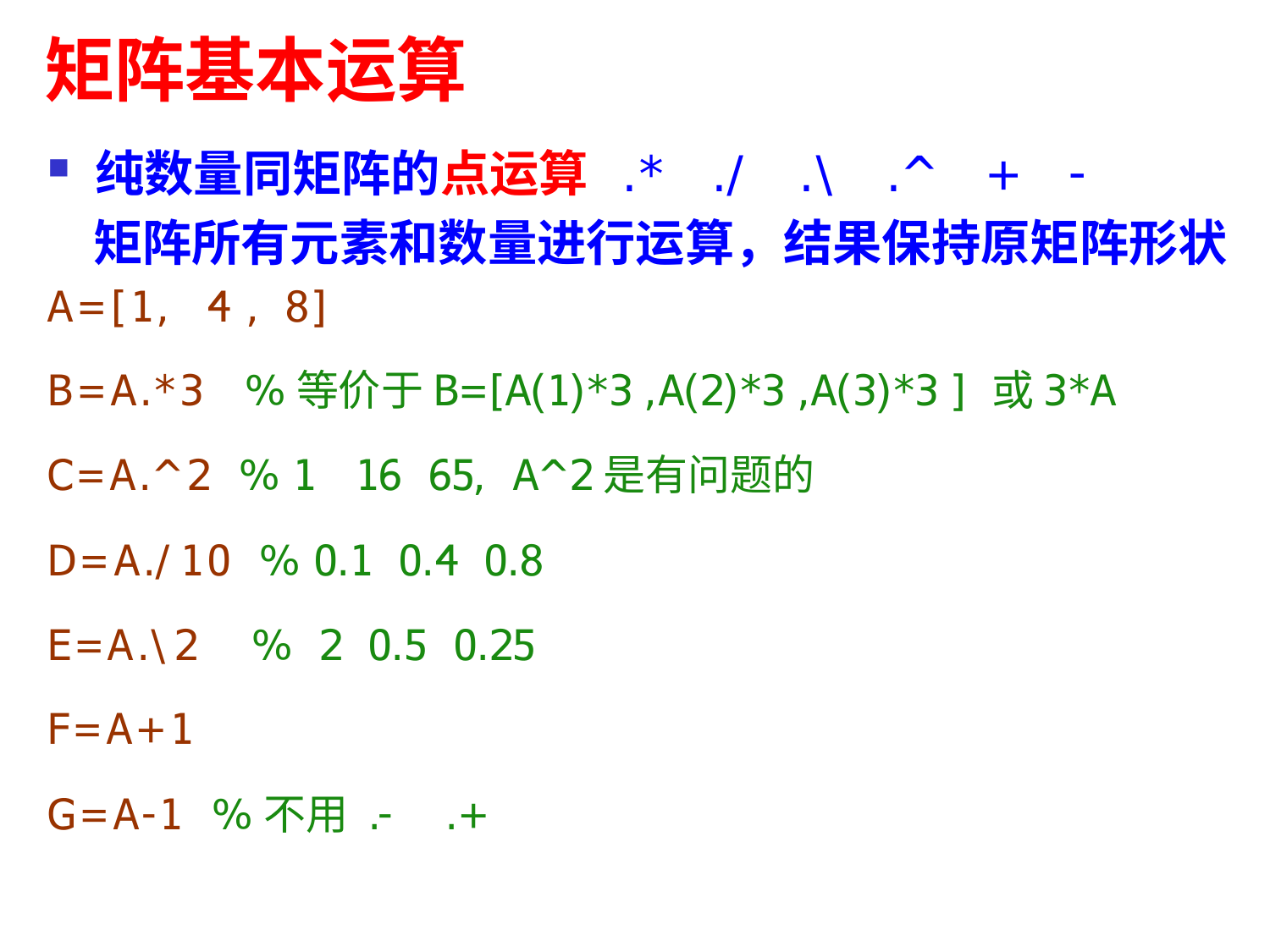

矩阵基本运算
纯数量同矩阵的点运算  .*   ./   .\   .^   +   -
   矩阵所有元素和数量进行运算，结果保持原矩阵形状
A=[1,   4 ,  8]
B=A.*3   %等价于B=[A(1)*3 ,A(2)*3 ,A(3)*3 ] 或3*A
C=A.^2  % 1   16  65,  A^2是有问题的
D=A./10  % 0.1  0.4  0.8
E=A.\2    %  2  0.5  0.25
F=A+1
G=A-1  %不用 .-    .+
43